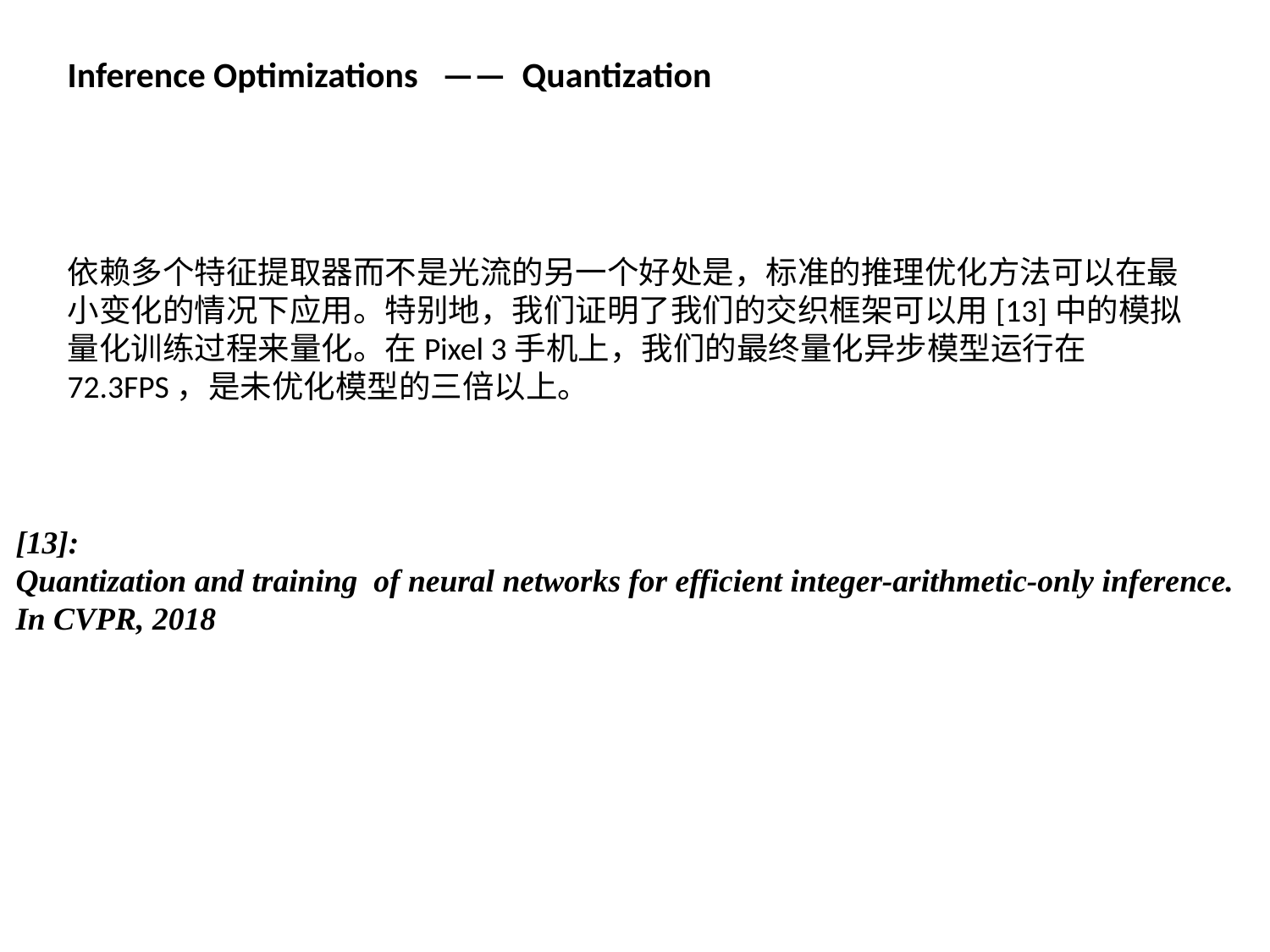

Inference Optimizations   ——  Quantization
依赖多个特征提取器而不是光流的另一个好处是，标准的推理优化方法可以在最小变化的情况下应用。特别地，我们证明了我们的交织框架可以用[13]中的模拟量化训练过程来量化。在Pixel 3手机上，我们的最终量化异步模型运行在72.3FPS，是未优化模型的三倍以上。
[13]:
Quantization and training  of neural networks for efficient integer-arithmetic-only inference. In CVPR, 2018